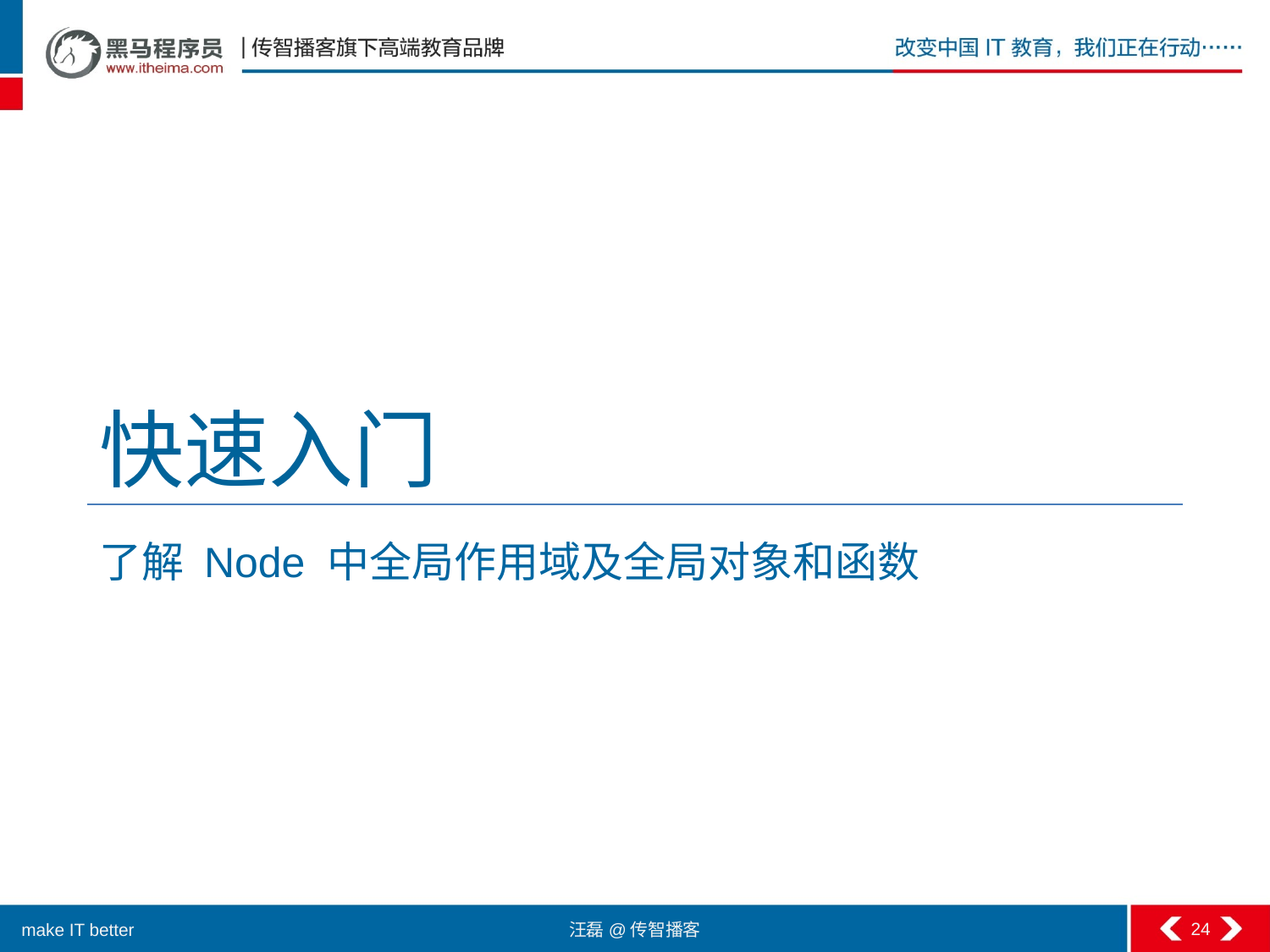

# 快速入门
了解 Node 中全局作用域及全局对象和函数
24
汪磊@传智播客
make IT better